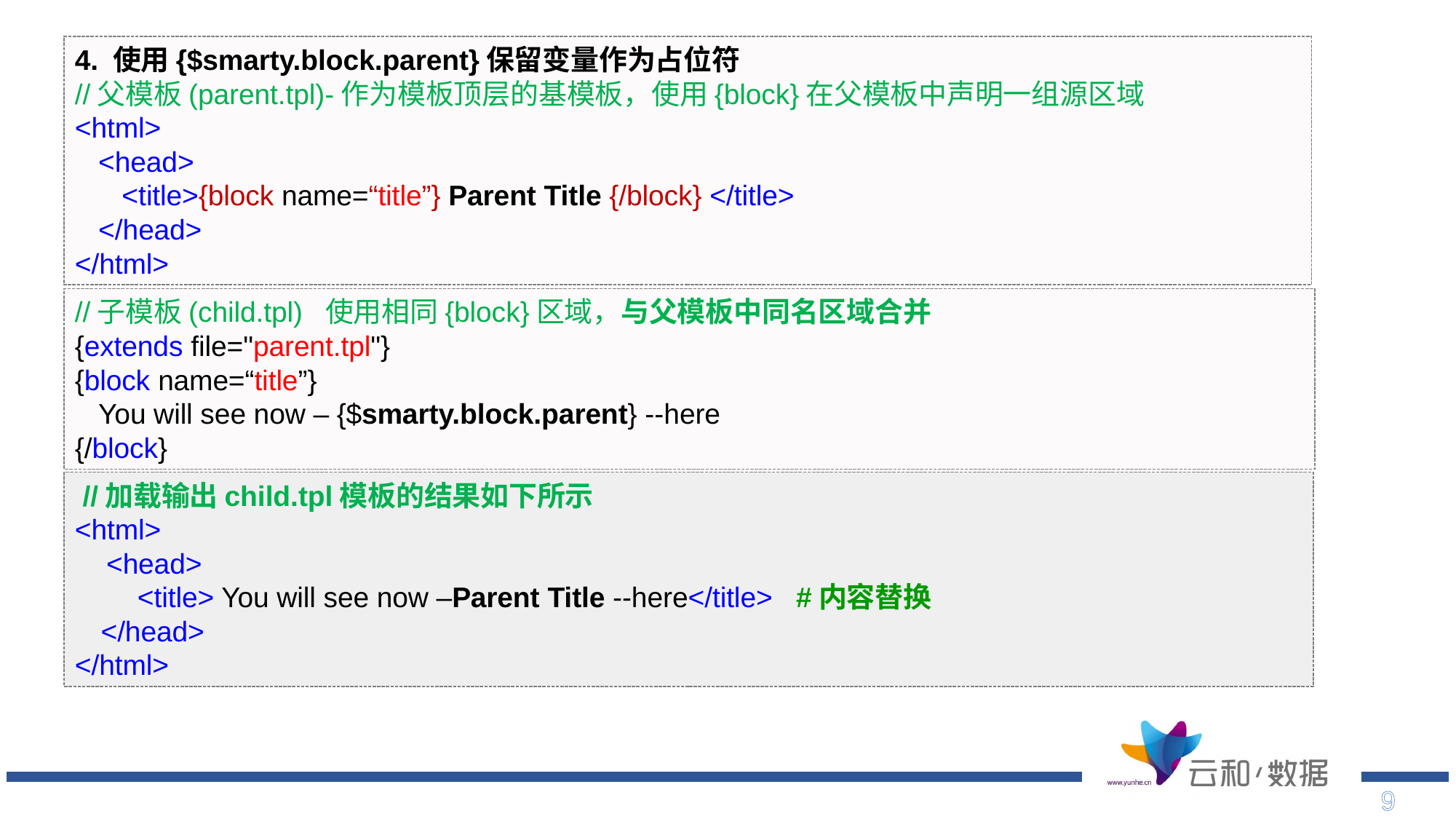

4. 使用{$smarty.block.parent}保留变量作为占位符
//父模板(parent.tpl)-作为模板顶层的基模板，使用{block}在父模板中声明一组源区域
<html>
   <head>
      <title>{block name=“title”} Parent Title {/block} </title>
   </head>
</html>
//子模板(child.tpl)  使用相同{block}区域，与父模板中同名区域合并
{extends file="parent.tpl"}
{block name=“title”}
   You will see now – {$smarty.block.parent} --here
{/block}
 //加载输出child.tpl模板的结果如下所示
<html>
    <head>
        <title> You will see now –Parent Title --here</title>   #内容替换
   </head>
</html>